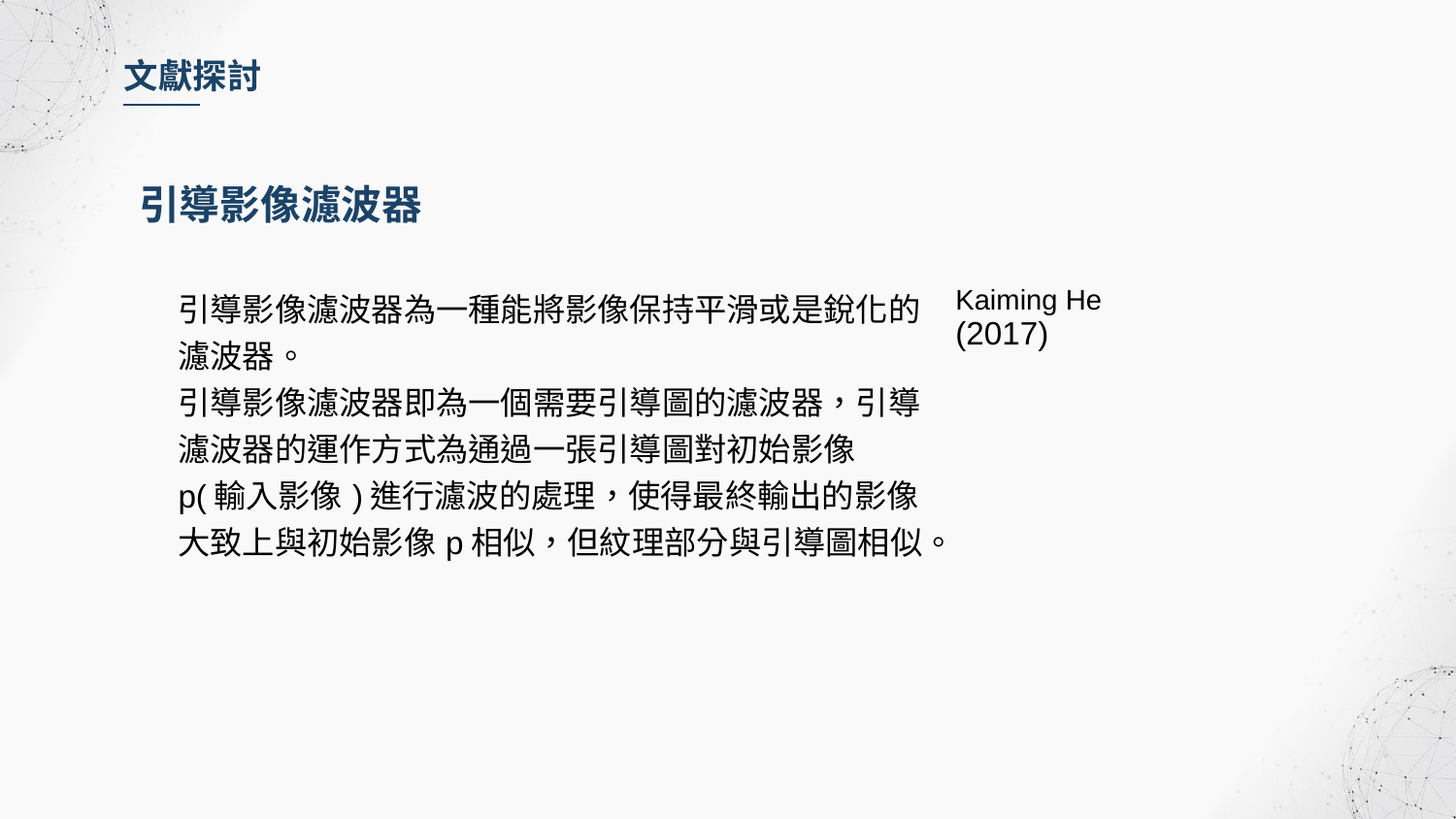

文獻探討
引導影像濾波器
| 引導影像濾波器為一種能將影像保持平滑或是銳化的濾波器。 引導影像濾波器即為一個需要引導圖的濾波器，引導濾波器的運作方式為通過一張引導圖對初始影像p(輸入影像)進行濾波的處理，使得最終輸出的影像大致上與初始影像p相似，但紋理部分與引導圖相似。 | Kaiming He (2017) |
| --- | --- |